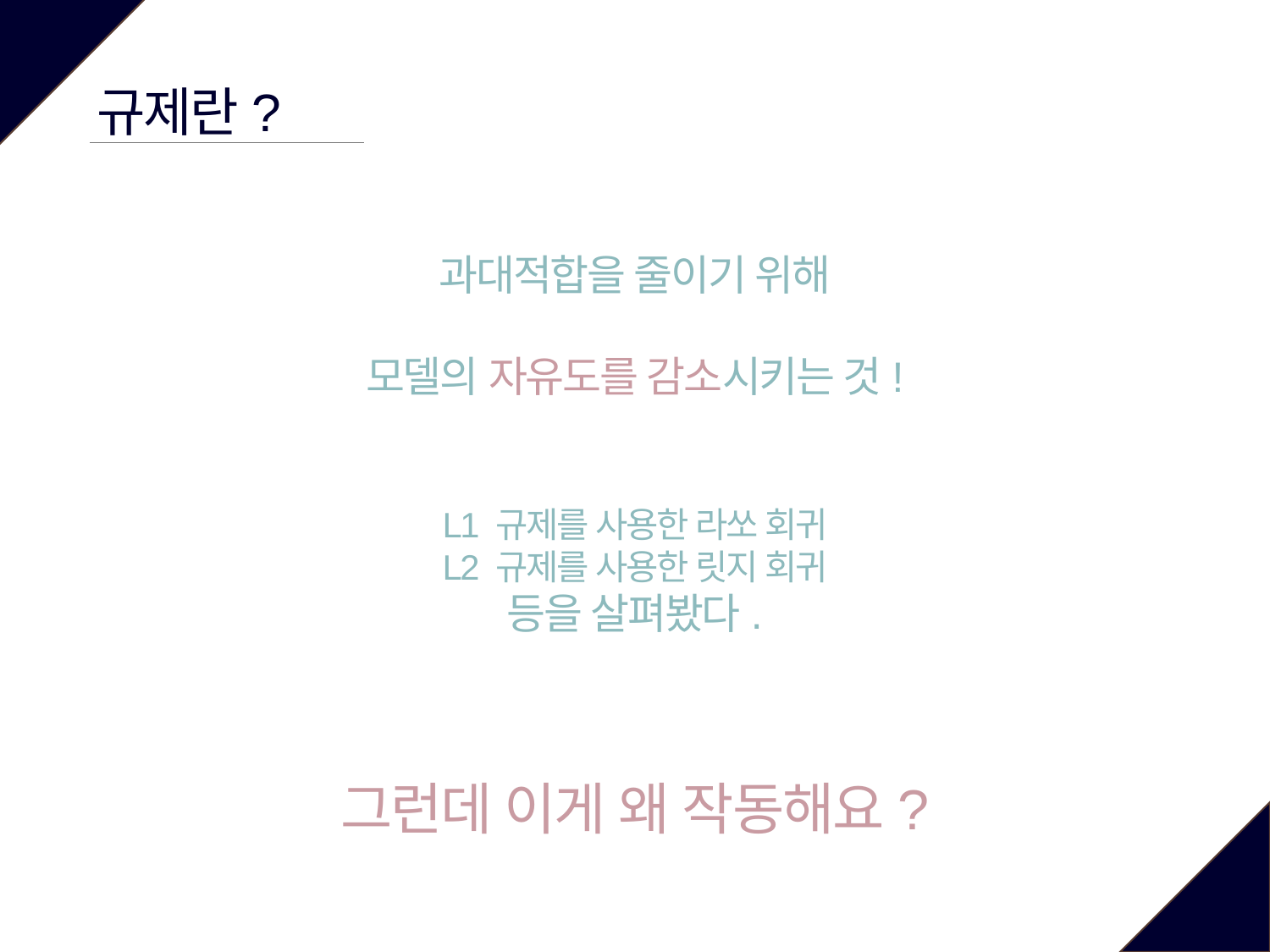

규제란?
과대적합을 줄이기 위해

모델의 자유도를 감소시키는 것!

L1 규제를 사용한 라쏘 회귀
L2 규제를 사용한 릿지 회귀
등을 살펴봤다.

그런데 이게 왜 작동해요?